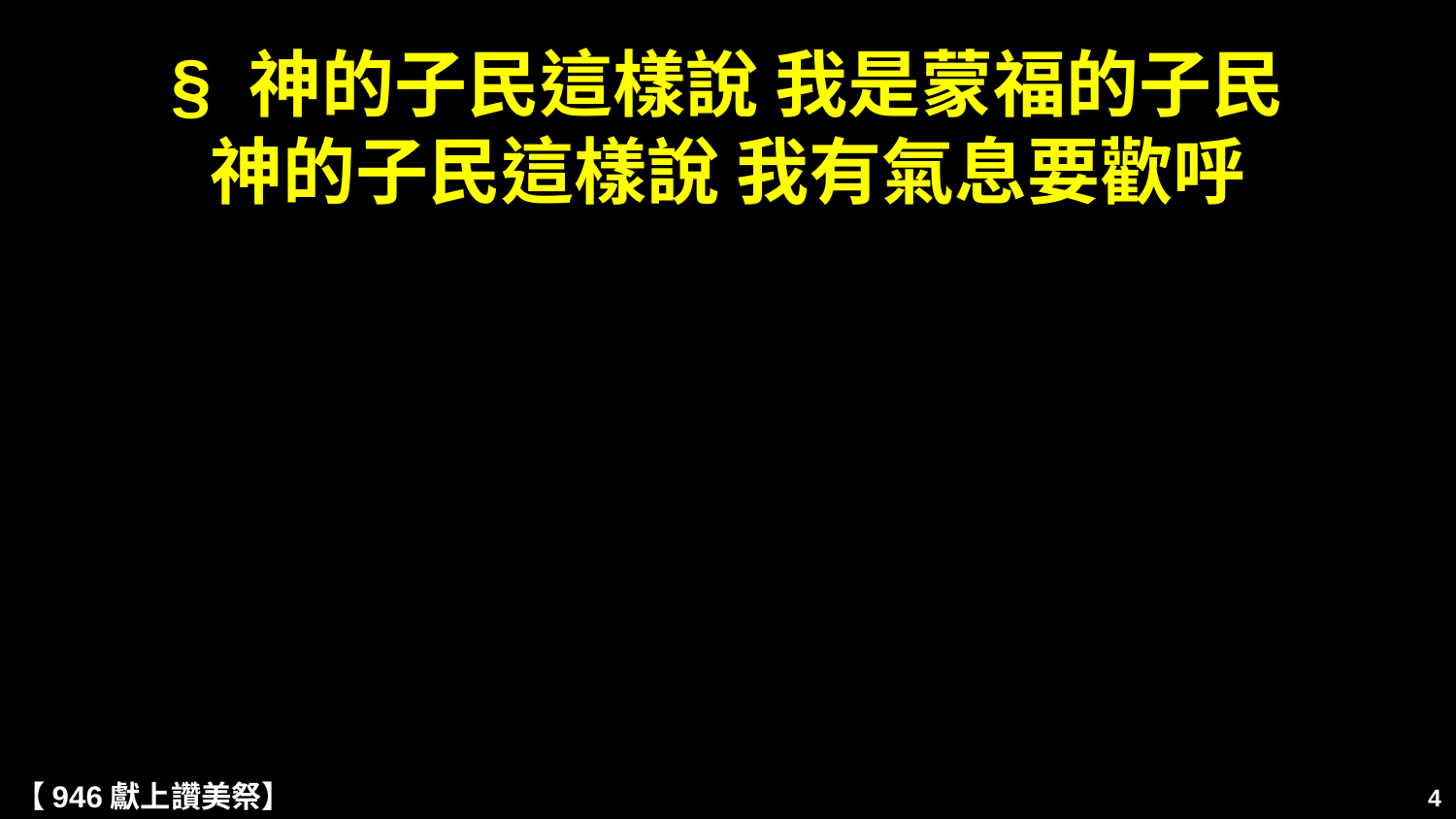

§ 神的子民這樣說 我是蒙福的子民
神的子民這樣說 我有氣息要歡呼
【946獻上讚美祭】
4